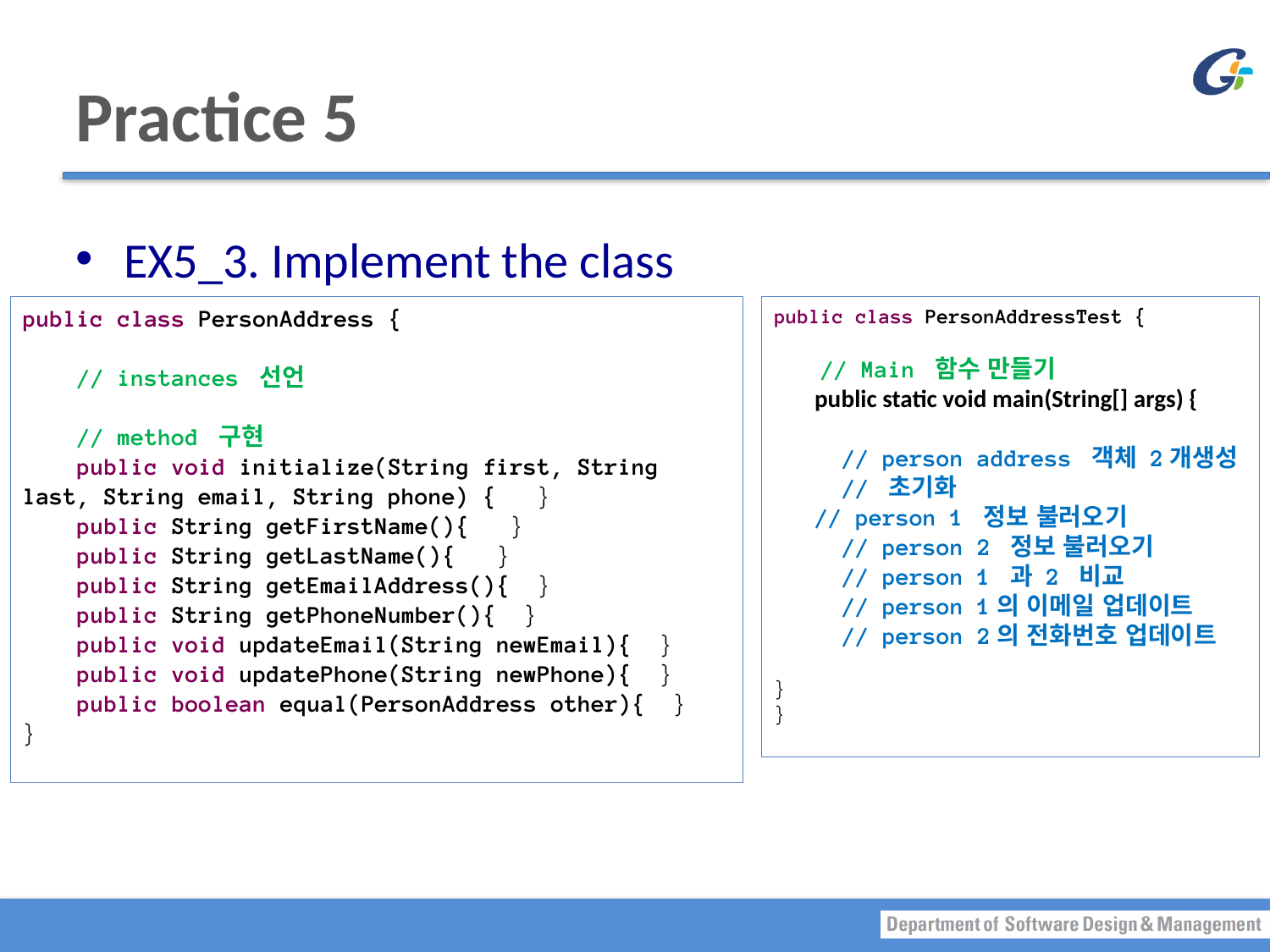

# Practice 5
EX5_3. Implement the class

public class PersonAddress {

    // instances 선언

    // method 구현
    public void initialize(String first, String last, String email, String phone) {   }
    public String getFirstName(){   }
    public String getLastName(){   }
    public String getEmailAddress(){  }
    public String getPhoneNumber(){  }
    public void updateEmail(String newEmail){  }
    public void updatePhone(String newPhone){  }
    public boolean equal(PersonAddress other){  }
}

public class PersonAddressTest {

    // Main 함수 만들기
     public static void main(String[] args) {

     // person address 객체 2개생성
     // 초기화
     // person 1 정보 불러오기
     // person 2 정보 불러오기
     // person 1 과 2 비교
     // person 1의 이메일 업데이트
     // person 2의 전화번호 업데이트

}
}